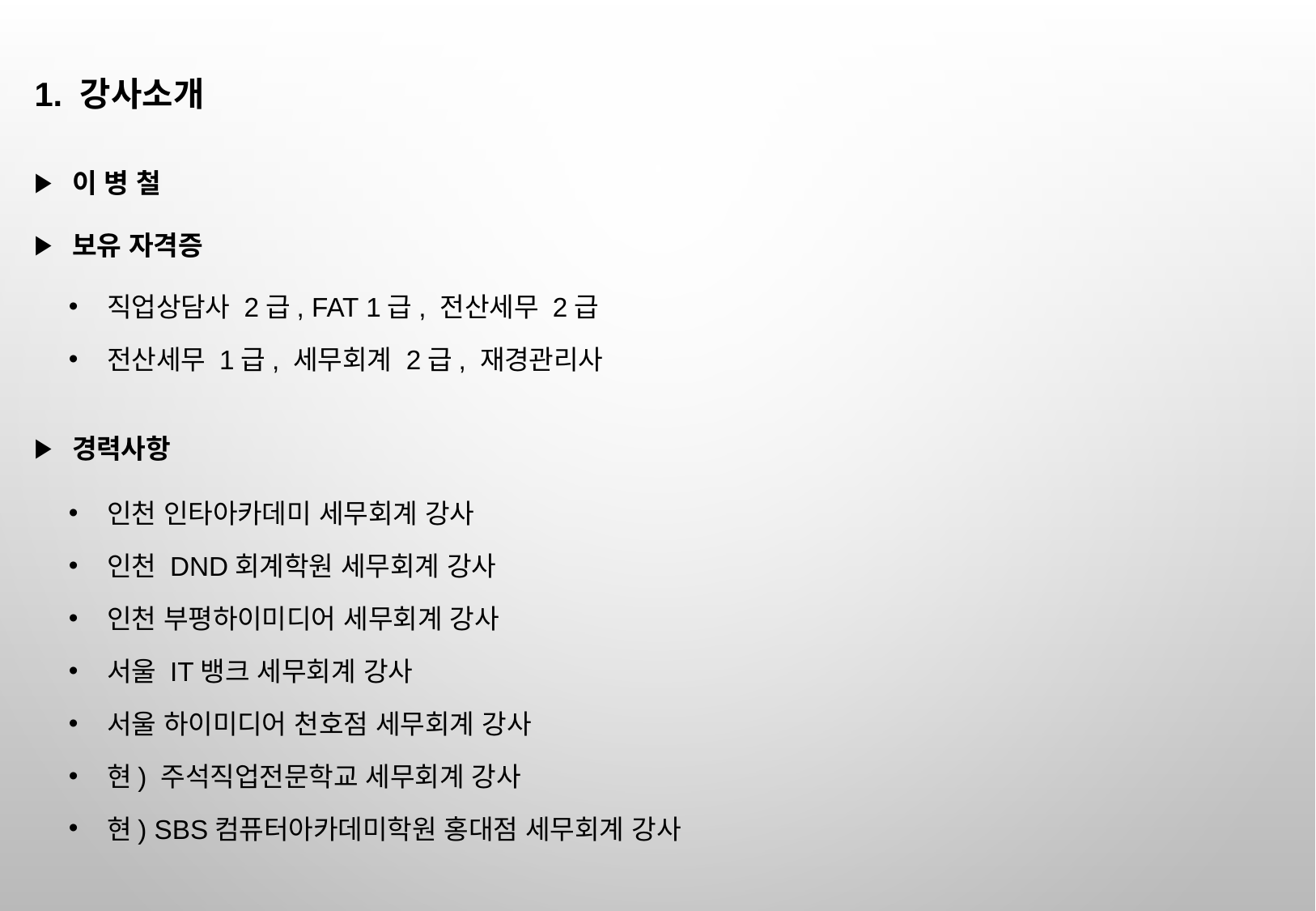

1. 강사소개
이 병 철
보유 자격증
직업상담사 2급, FAT 1급, 전산세무 2급
전산세무 1급, 세무회계 2급, 재경관리사
경력사항
인천 인타아카데미 세무회계 강사
인천 DND회계학원 세무회계 강사
인천 부평하이미디어 세무회계 강사
서울 IT뱅크 세무회계 강사
서울 하이미디어 천호점 세무회계 강사
현) 주석직업전문학교 세무회계 강사
현) SBS컴퓨터아카데미학원 홍대점 세무회계 강사